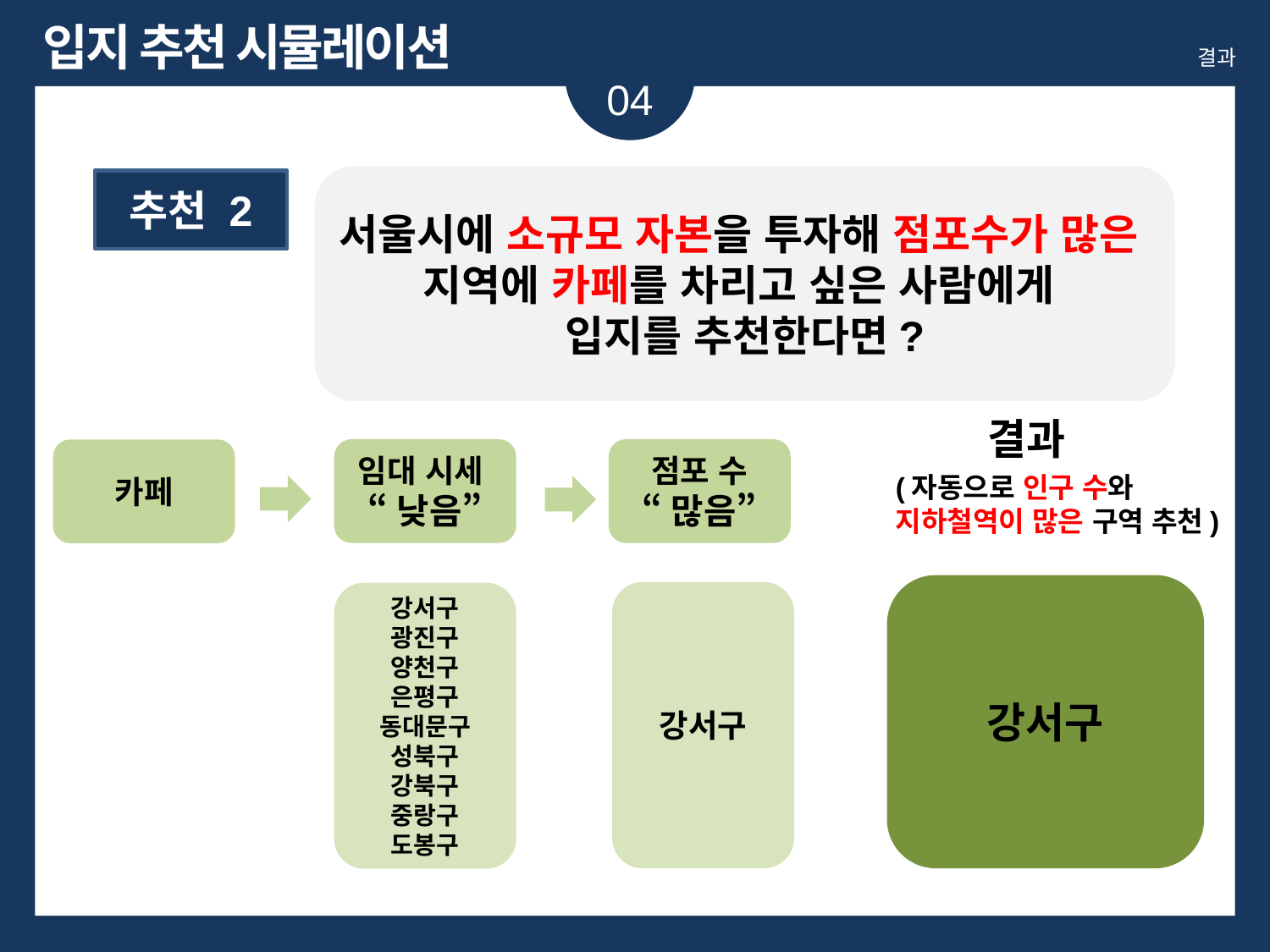

입지 추천 시뮬레이션

결과
04
회사가 많을 수로
서울시에 소규모 자본을 투자해 점포수가 많은
지역에 카페를 차리고 싶은 사람에게
입지를 추천한다면?
추천 2
결과

임대 시세
“낮음”
점포 수
“많음”
카페
(자동으로 인구 수와
지하철역이 많은 구역 추천)

강서구
강서구
강서구
광진구
양천구
은평구
동대문구
성북구
강북구
중랑구
도봉구